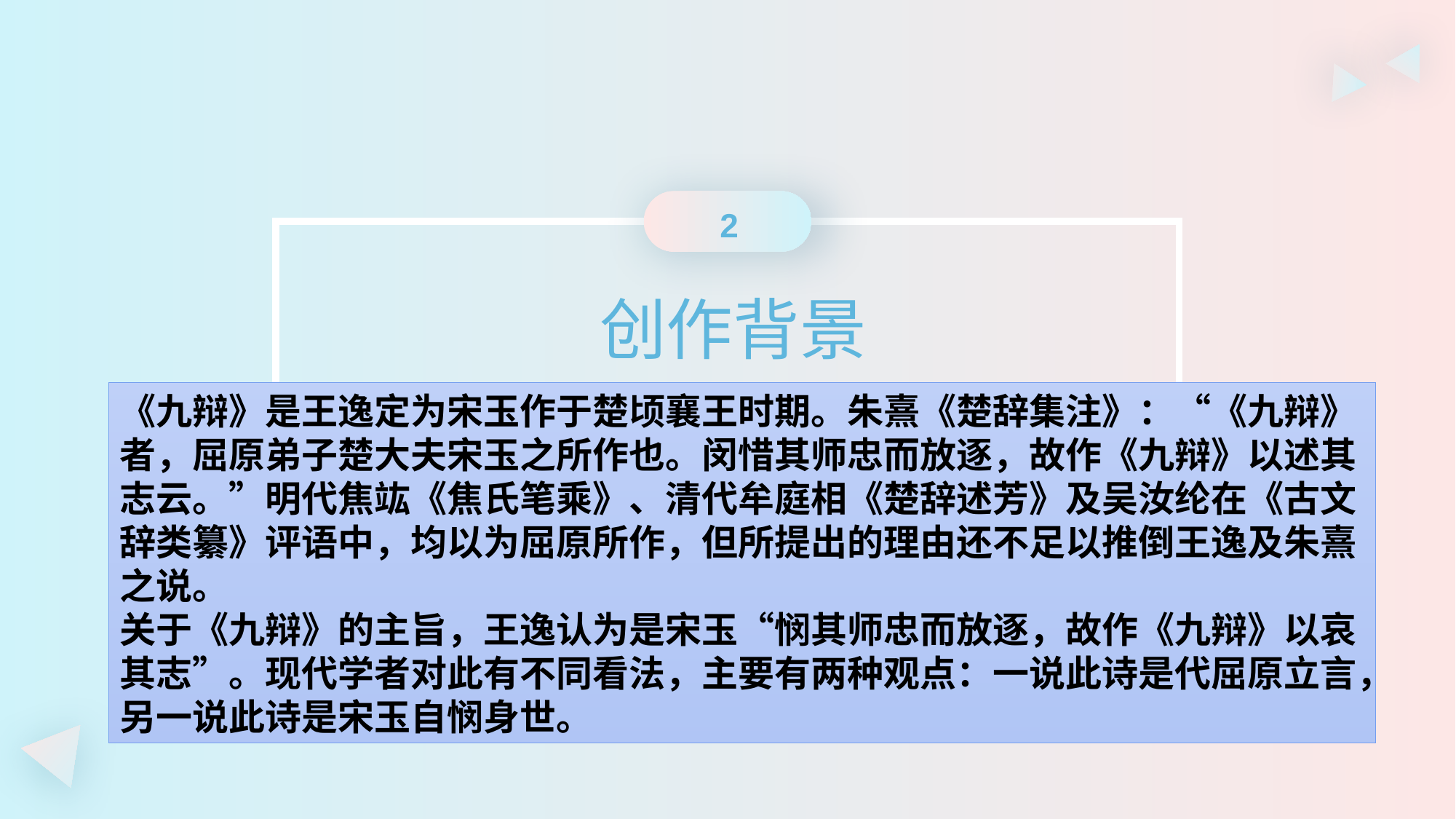

2
创作背景
《九辩》是王逸定为宋玉作于楚顷襄王时期。朱熹《楚辞集注》：“《九辩》者，屈原弟子楚大夫宋玉之所作也。闵惜其师忠而放逐，故作《九辩》以述其志云。”明代焦竑《焦氏笔乘》、清代牟庭相《楚辞述芳》及吴汝纶在《古文辞类纂》评语中，均以为屈原所作，但所提出的理由还不足以推倒王逸及朱熹之说。
关于《九辩》的主旨，王逸认为是宋玉“悯其师忠而放逐，故作《九辩》以哀其志”。现代学者对此有不同看法，主要有两种观点：一说此诗是代屈原立言，另一说此诗是宋玉自悯身世。